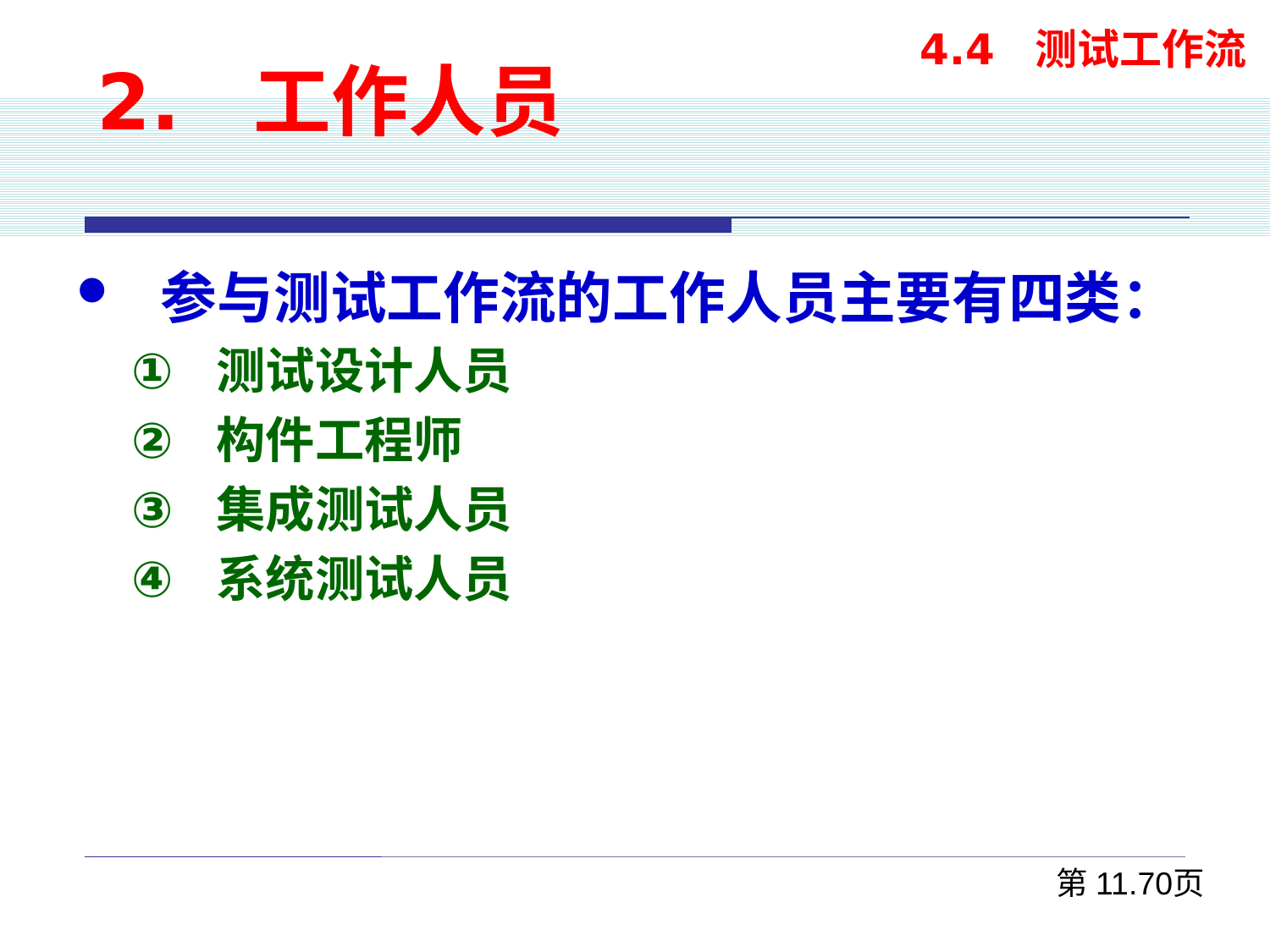

2.  工作人员
 4.4  测试工作流
参与测试工作流的工作人员主要有四类：
测试设计人员
构件工程师
集成测试人员
系统测试人员
第11.70页